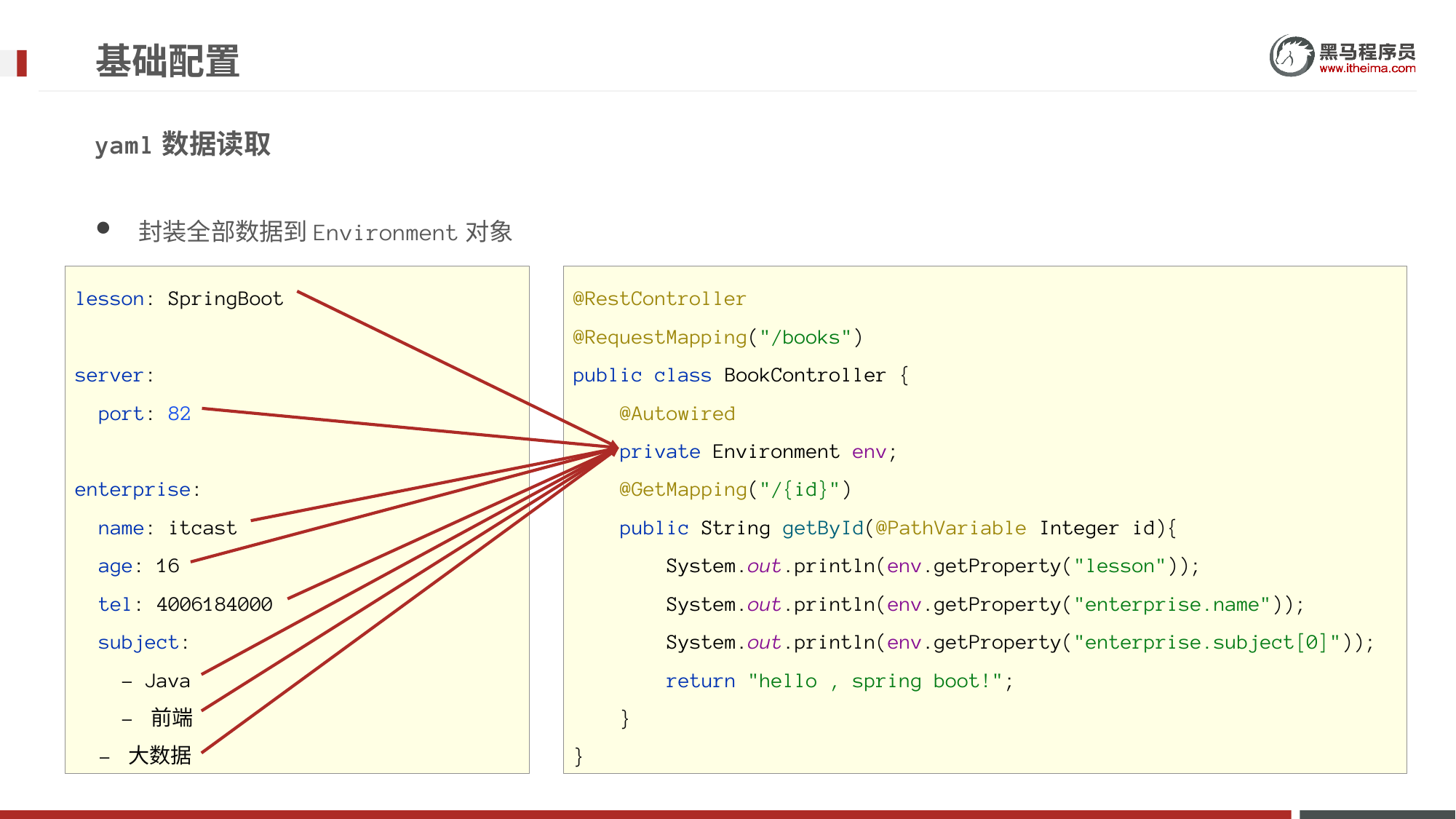

# 基础配置
yaml数据读取
封装全部数据到Environment对象

lesson: SpringBoot
server:
  port: 82
enterprise:
  name: itcast
  age: 16
  tel: 4006184000
  subject:
    - Java
    - 前端
    - 大数据
@RestController
@RequestMapping("/books")
public class BookController {
    @Autowired
    private Environment env;
    @GetMapping("/{id}")
    public String getById(@PathVariable Integer id){
        System.out.println(env.getProperty("lesson"));
        System.out.println(env.getProperty("enterprise.name"));
        System.out.println(env.getProperty("enterprise.subject[0]"));
        return "hello , spring boot!";
    }
}